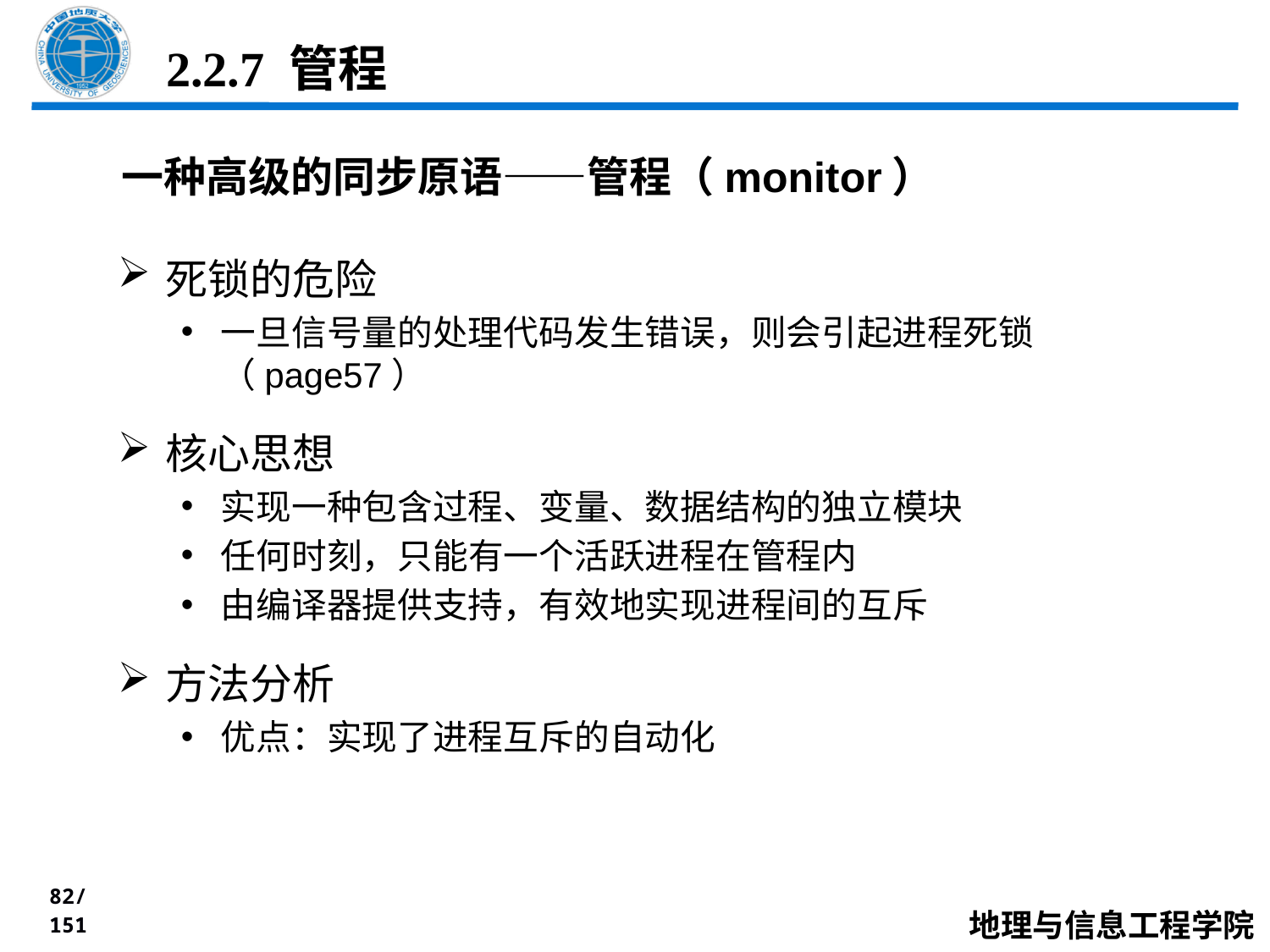

2.2.7 管程
一种高级的同步原语——管程（monitor）
死锁的危险
一旦信号量的处理代码发生错误，则会引起进程死锁（page57）
核心思想
实现一种包含过程、变量、数据结构的独立模块
任何时刻，只能有一个活跃进程在管程内
由编译器提供支持，有效地实现进程间的互斥
方法分析
优点：实现了进程互斥的自动化